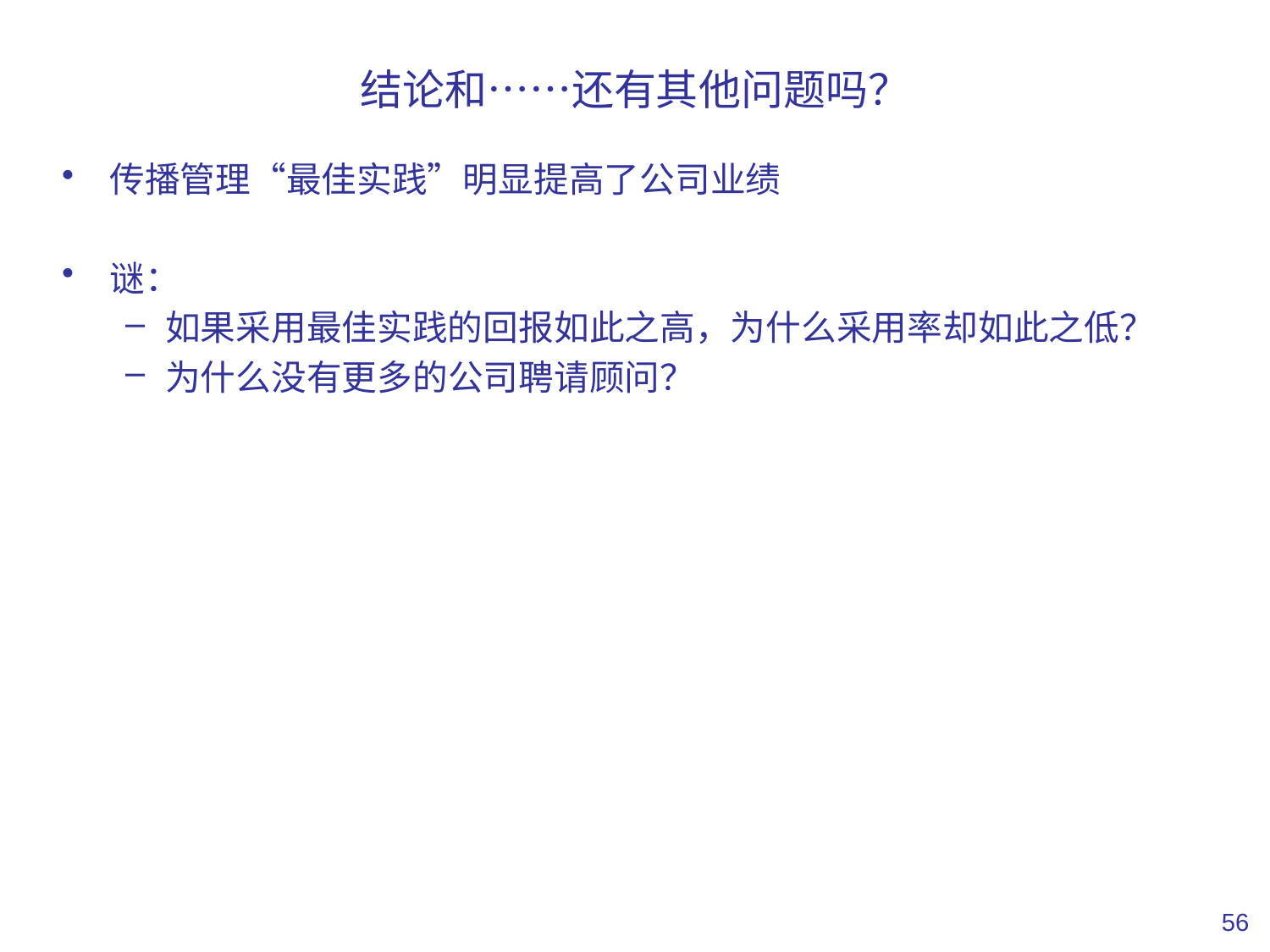

# 结论和……还有其他问题吗？
传播管理“最佳实践”明显提高了公司业绩

谜：
如果采用最佳实践的回报如此之高，为什么采用率却如此之低？
为什么没有更多的公司聘请顾问？

56